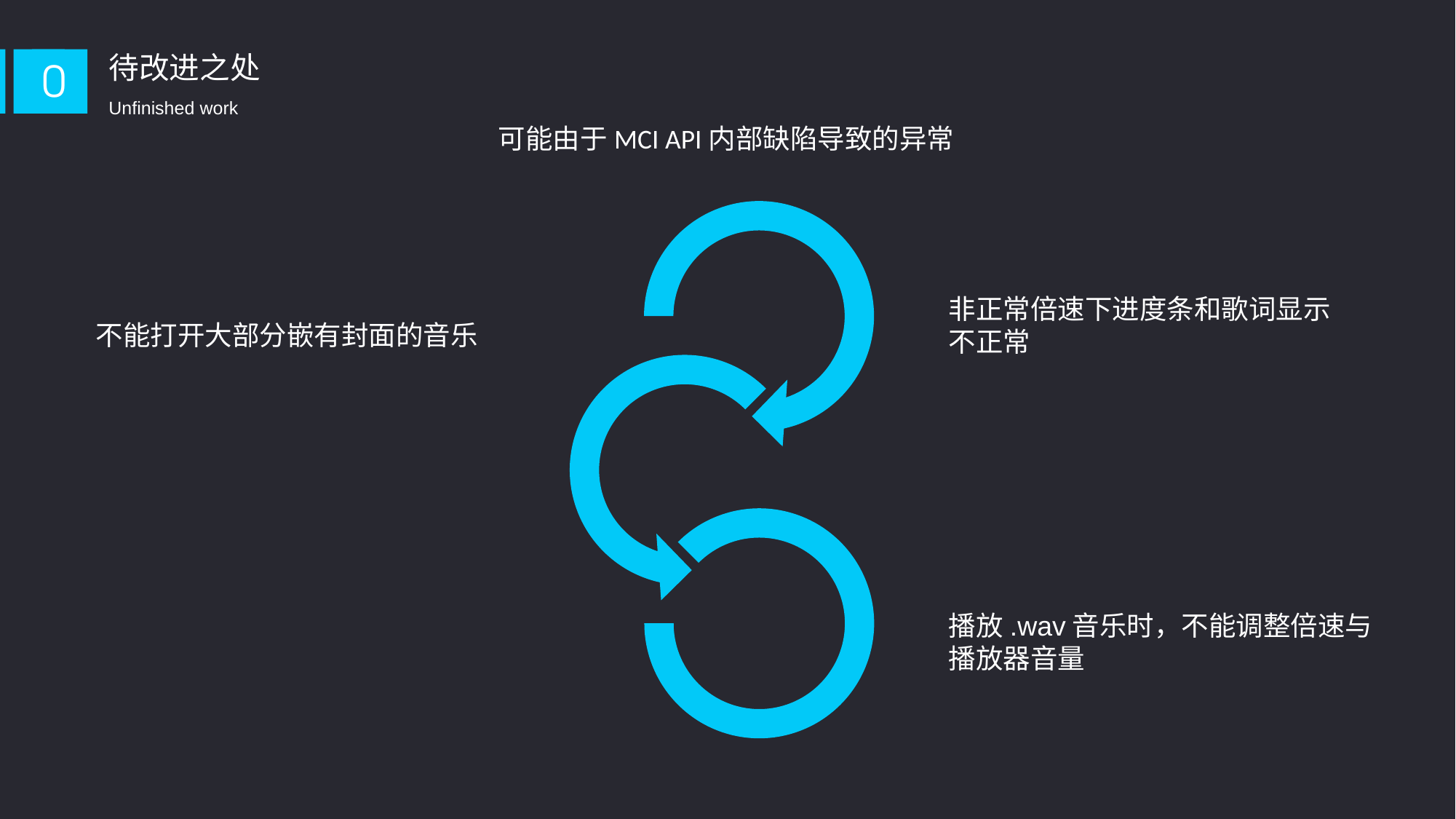

待改进之处

0
Unfinished work
可能由于MCI API内部缺陷导致的异常

非正常倍速下进度条和歌词显示不正常
不能打开大部分嵌有封面的音乐
播放.wav音乐时，不能调整倍速与播放器音量